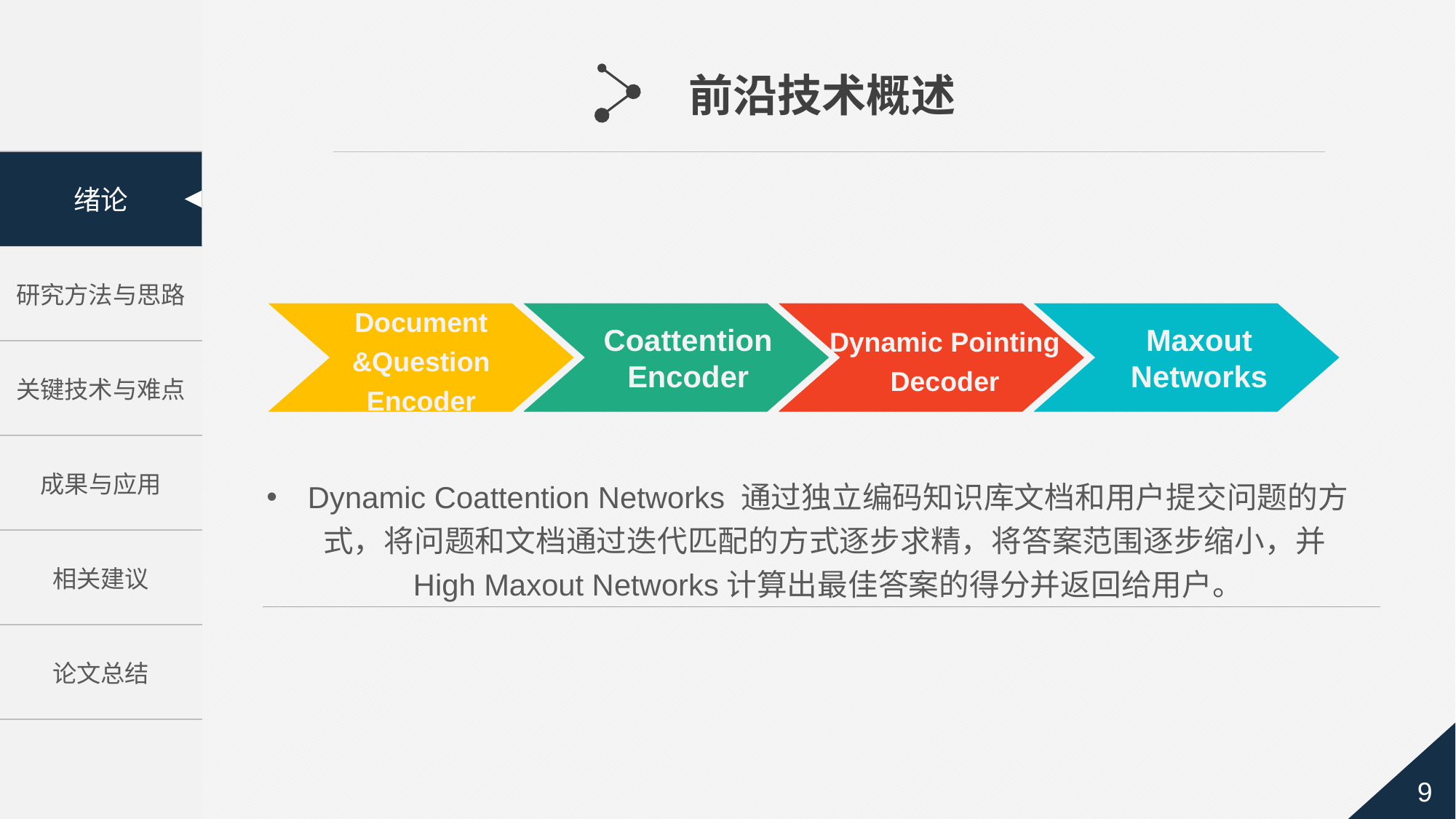

前沿技术概述
Document &Question Encoder

Coattention Encoder

Maxout Networks

Dynamic Pointing Decoder
Dynamic Coattention Networks 通过独立编码知识库文档和用户提交问题的方式，将问题和文档通过迭代匹配的方式逐步求精，将答案范围逐步缩小，并High Maxout Networks计算出最佳答案的得分并返回给用户。